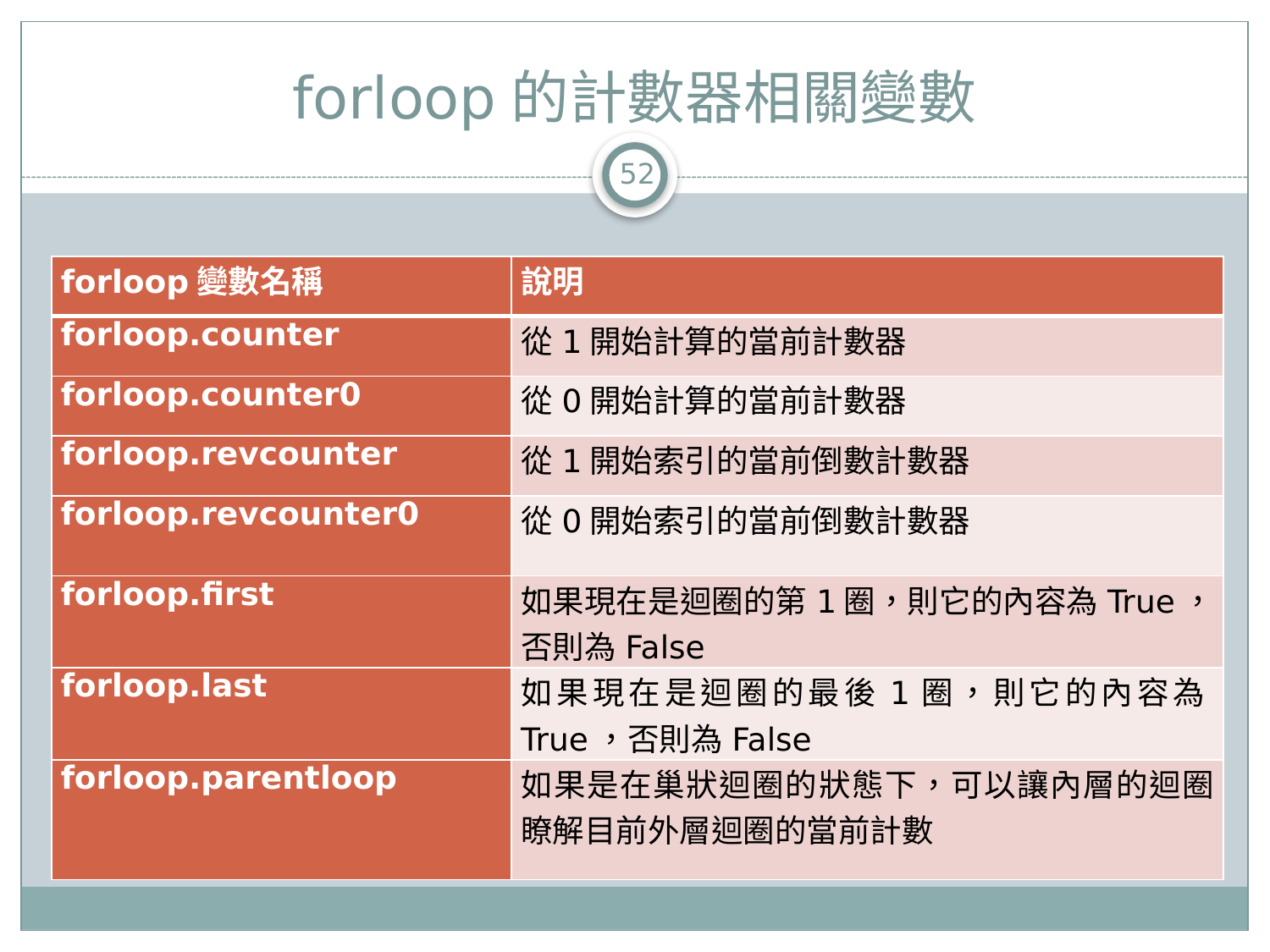

# forloop的計數器相關變數
52
| forloop變數名稱 | 說明 |
| --- | --- |
| forloop.counter | 從1開始計算的當前計數器 |
| forloop.counter0 | 從0開始計算的當前計數器 |
| forloop.revcounter | 從1開始索引的當前倒數計數器 |
| forloop.revcounter0 | 從0開始索引的當前倒數計數器 |
| forloop.first | 如果現在是迴圈的第1圈，則它的內容為True，否則為False |
| forloop.last | 如果現在是迴圈的最後1圈，則它的內容為True，否則為False |
| forloop.parentloop | 如果是在巢狀迴圈的狀態下，可以讓內層的迴圈瞭解目前外層迴圈的當前計數 |